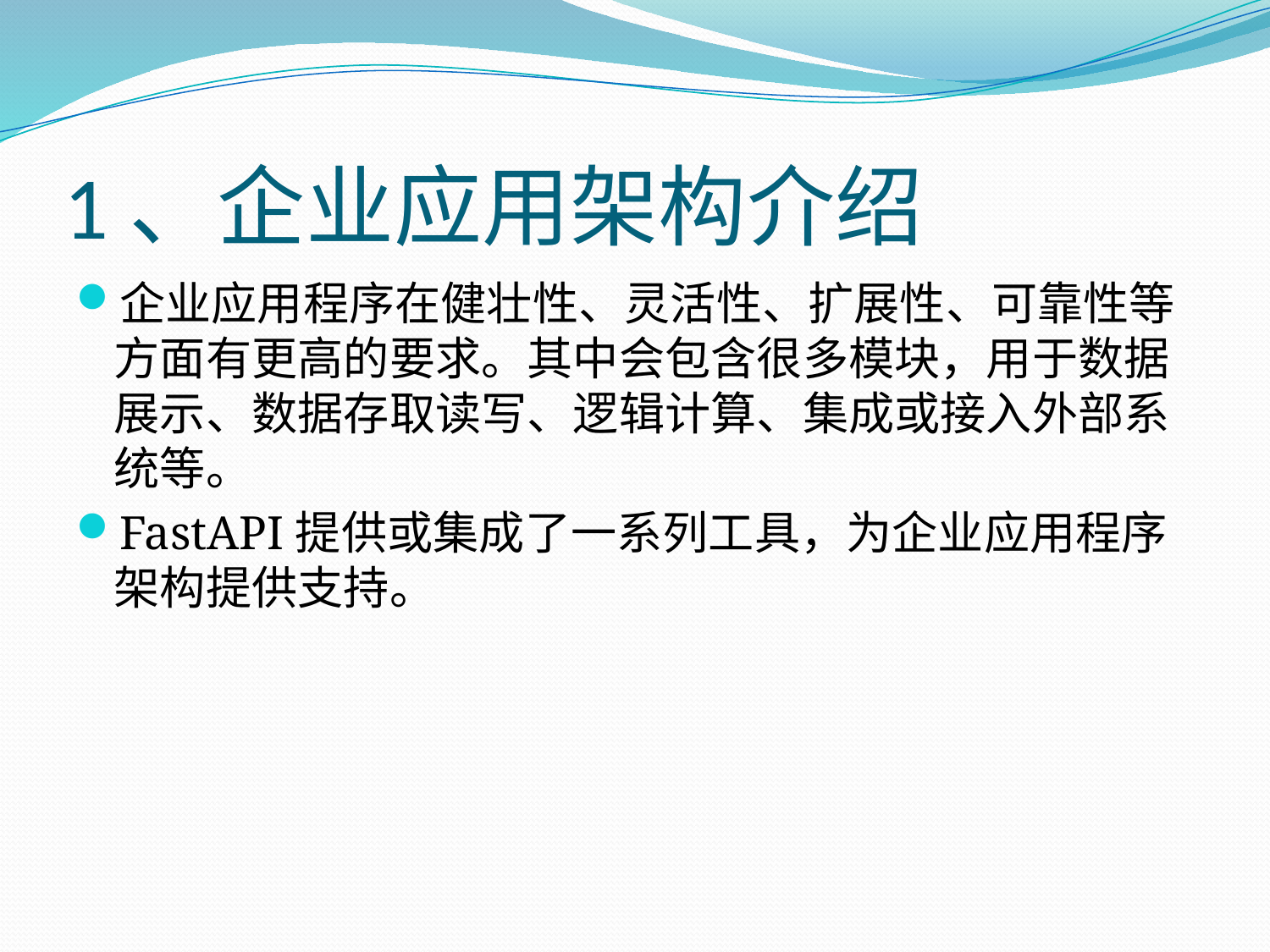

# 1、企业应用架构介绍
企业应用程序在健壮性、灵活性、扩展性、可靠性等方面有更高的要求。其中会包含很多模块，用于数据展示、数据存取读写、逻辑计算、集成或接入外部系统等。
FastAPI提供或集成了一系列工具，为企业应用程序架构提供支持。